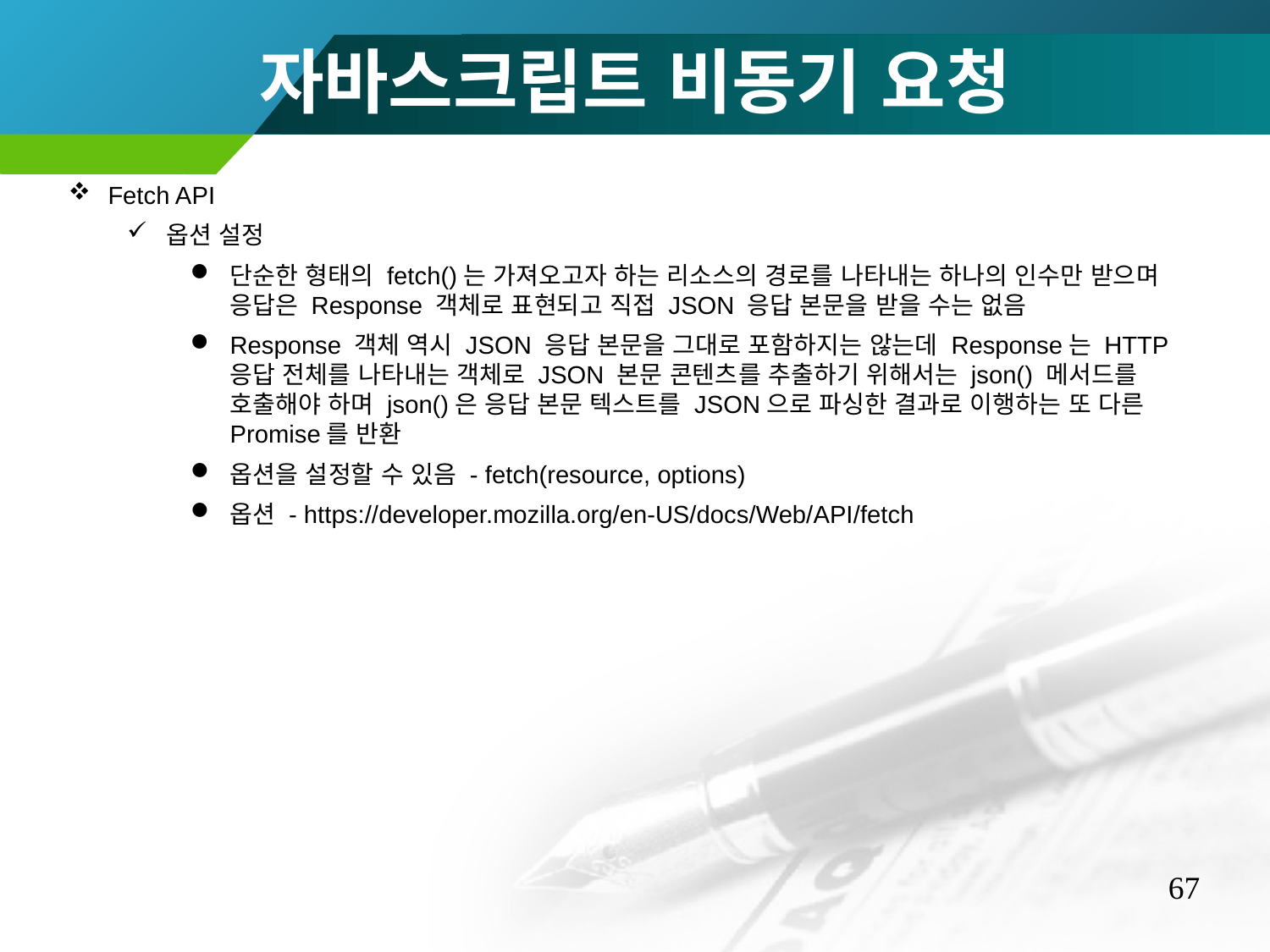

자바스크립트 비동기 요청
Fetch API
옵션 설정
단순한 형태의 fetch()는 가져오고자 하는 리소스의 경로를 나타내는 하나의 인수만 받으며 응답은 Response 객체로 표현되고 직접 JSON 응답 본문을 받을 수는 없음
Response 객체 역시 JSON 응답 본문을 그대로 포함하지는 않는데 Response는 HTTP 응답 전체를 나타내는 객체로 JSON 본문 콘텐츠를 추출하기 위해서는 json() 메서드를 호출해야 하며 json()은 응답 본문 텍스트를 JSON으로 파싱한 결과로 이행하는 또 다른 Promise를 반환
옵션을 설정할 수 있음 - fetch(resource, options)
옵션 - https://developer.mozilla.org/en-US/docs/Web/API/fetch
67